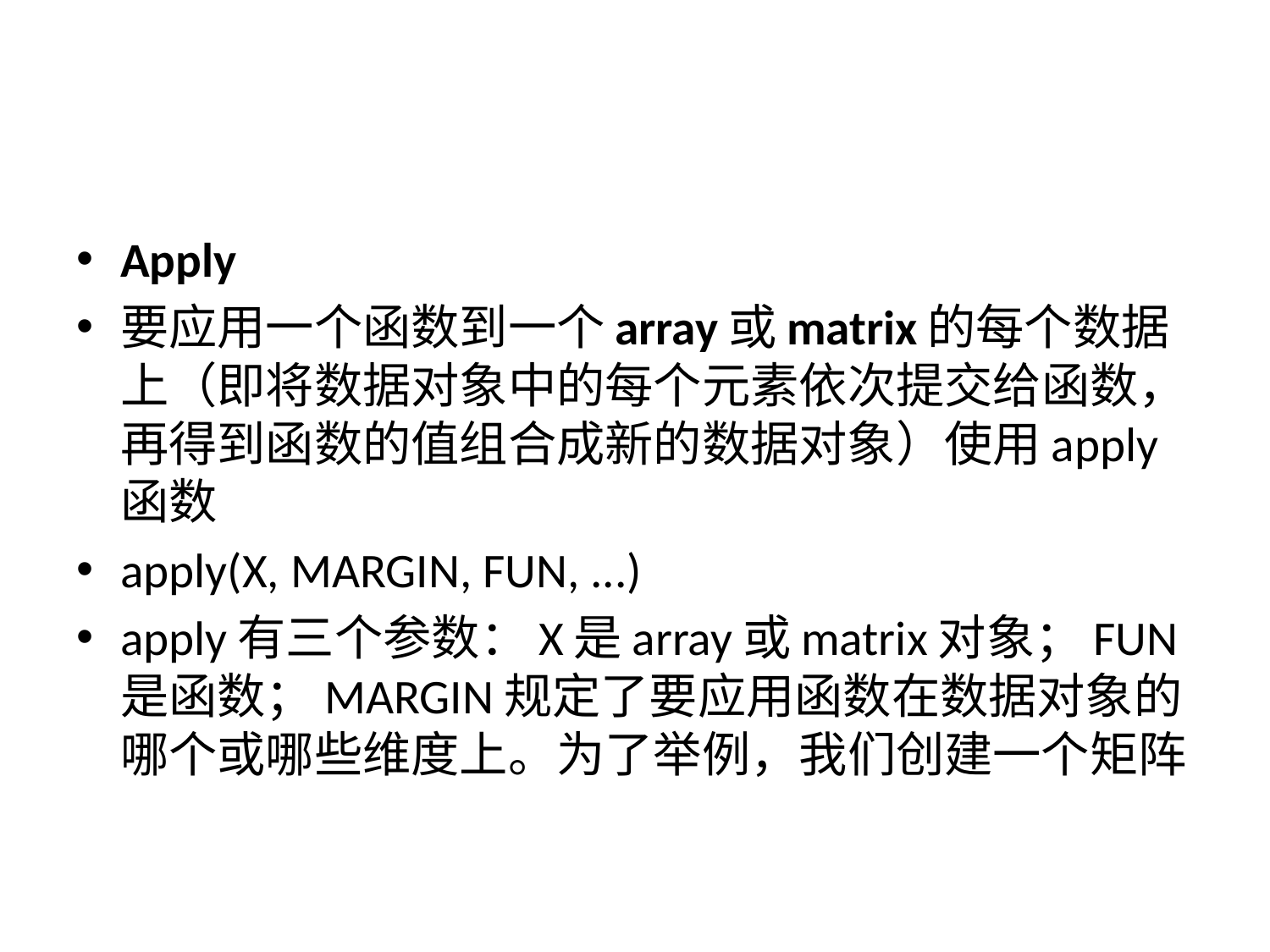

#
Apply
要应用一个函数到一个array或matrix的每个数据上（即将数据对象中的每个元素依次提交给函数，再得到函数的值组合成新的数据对象）使用apply函数
apply(X, MARGIN, FUN, ...)
apply有三个参数：X是array或matrix对象；FUN是函数；MARGIN规定了要应用函数在数据对象的哪个或哪些维度上。为了举例，我们创建一个矩阵